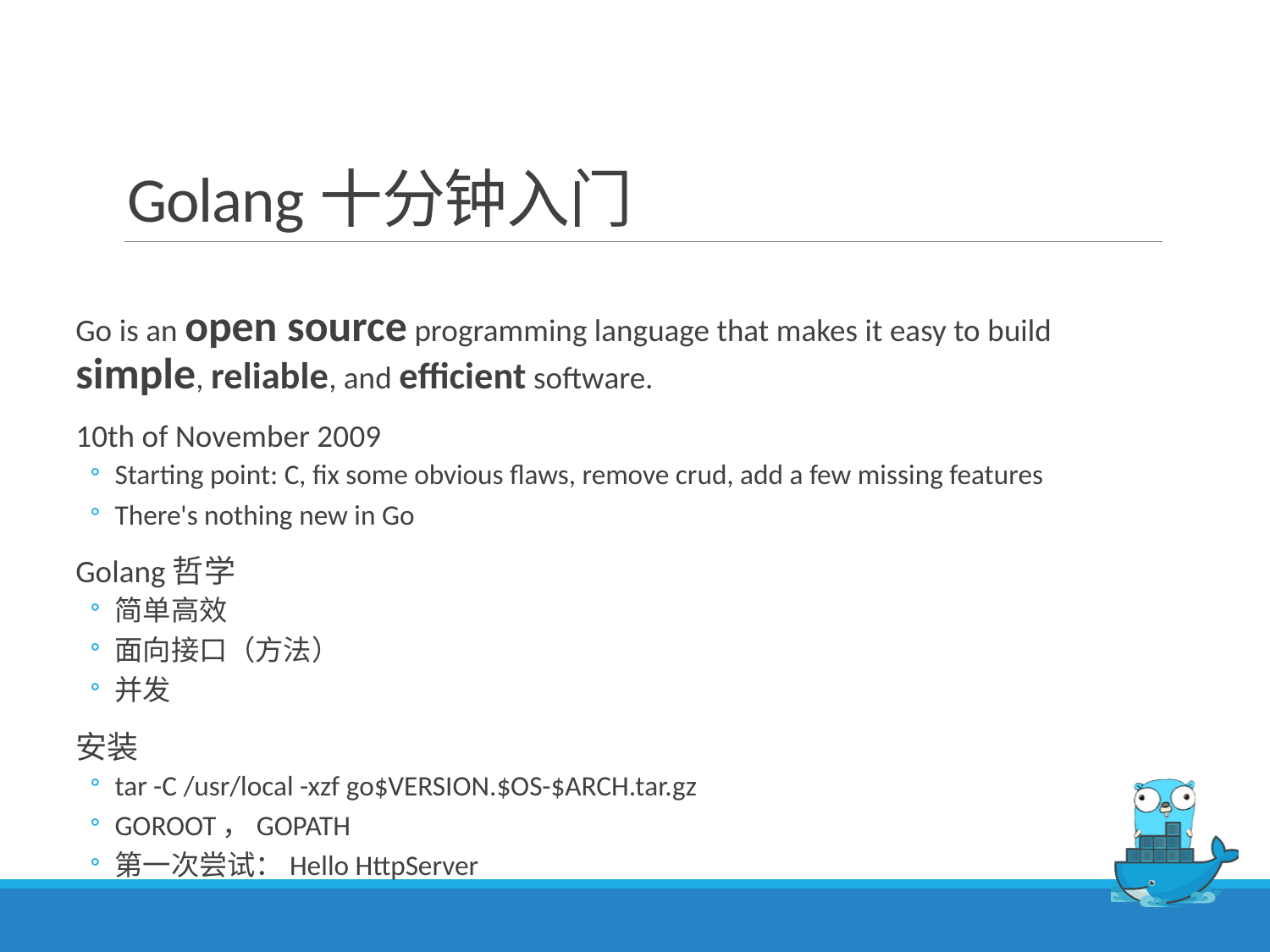

# Golang十分钟入门
Go is an open source programming language that makes it easy to build simple, reliable, and efficient software.
10th of November 2009
Starting point: C, fix some obvious flaws, remove crud, add a few missing features
There's nothing new in Go
Golang哲学
简单高效
面向接口（方法）
并发
安装
tar -C /usr/local -xzf go$VERSION.$OS-$ARCH.tar.gz
GOROOT，GOPATH
第一次尝试：Hello HttpServer